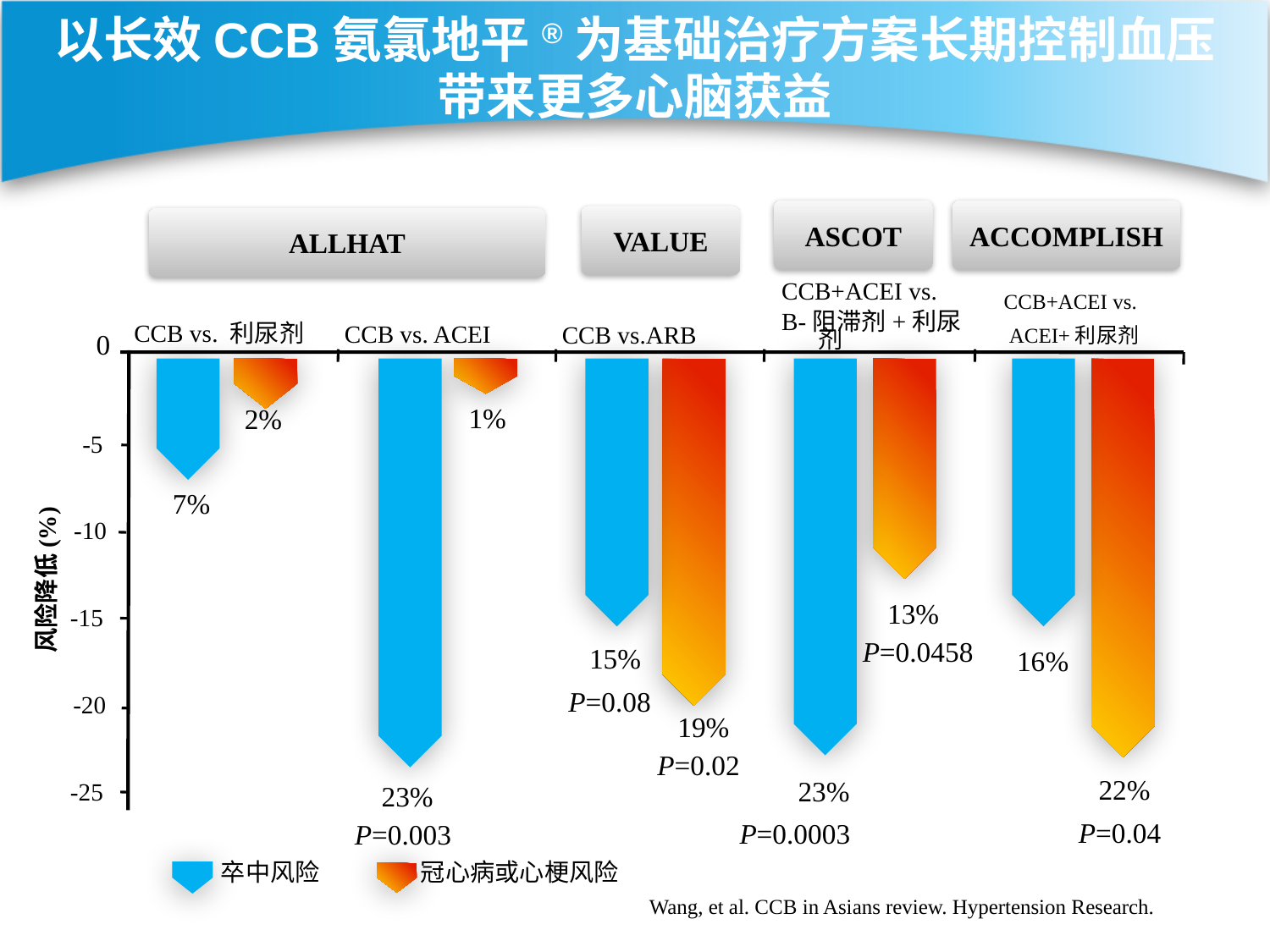

以长效CCB氨氯地平®为基础治疗方案长期控制血压
带来更多心脑获益
ASCOT
ACCOMPLISH
VALUE
ALLHAT
CCB+ACEI vs.
 ACEI+利尿剂
CCB+ACEI vs.
Β-阻滞剂+利尿剂
CCB vs. 利尿剂
CCB vs. ACEI
CCB vs.ARB
0

1%
2%
-5

7%

-10
风险降低(%)

13%
-15

P=0.0458
15%
16%
P=0.08
-20
19%

P=0.02
22%
23%
23%
-25

P=0.04
P=0.0003
P=0.003
卒中风险
冠心病或心梗风险

Wang, et al. CCB in Asians review. Hypertension Research.